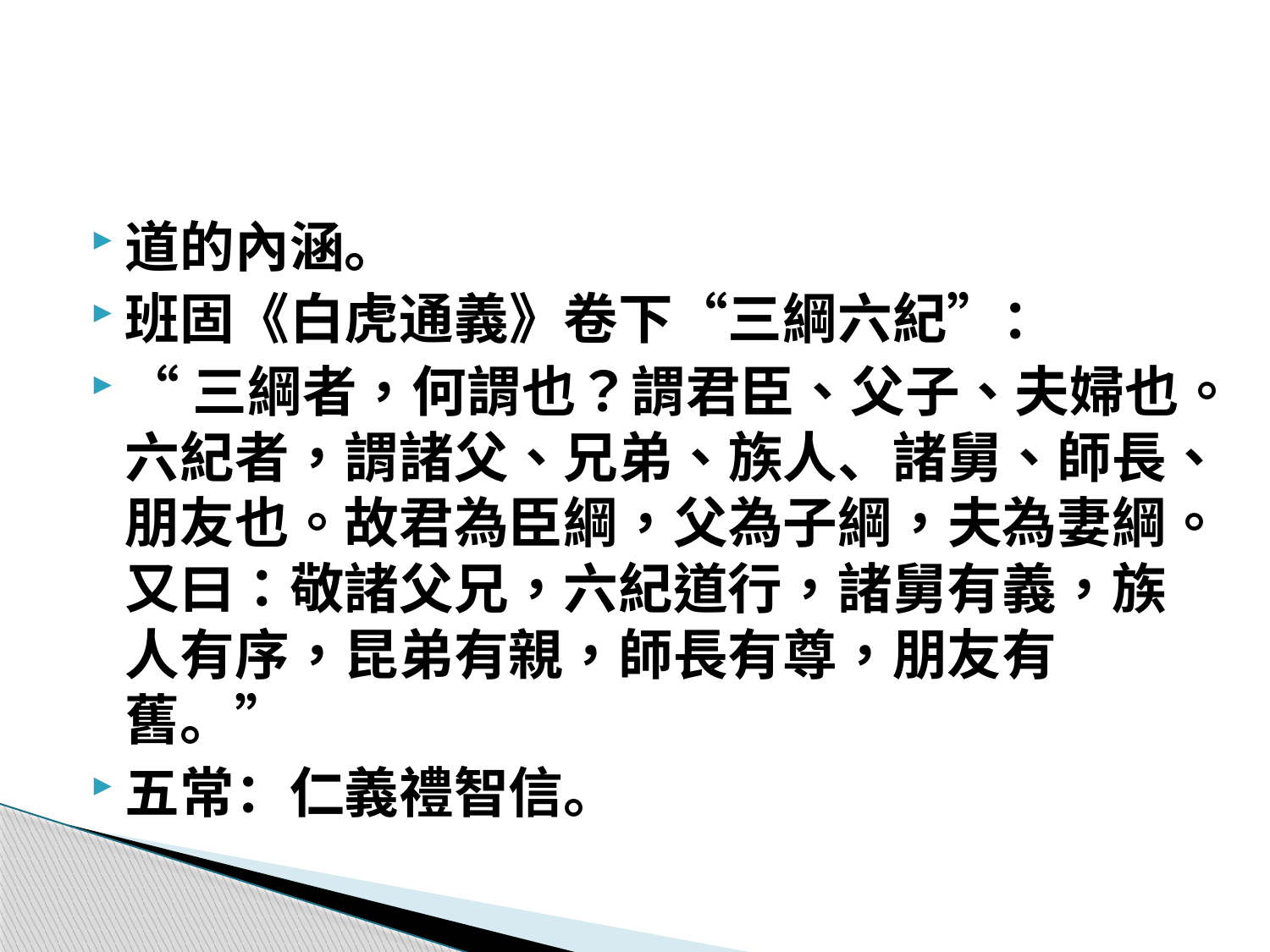

#
道的內涵。
班固《白虎通義》卷下“三綱六紀”：
“三綱者，何謂也？謂君臣、父子、夫婦也。六紀者，謂諸父、兄弟、族人、諸舅、師長、朋友也。故君為臣綱，父為子綱，夫為妻綱。又曰：敬諸父兄，六紀道行，諸舅有義，族人有序，昆弟有親，師長有尊，朋友有舊。”
五常：仁義禮智信。